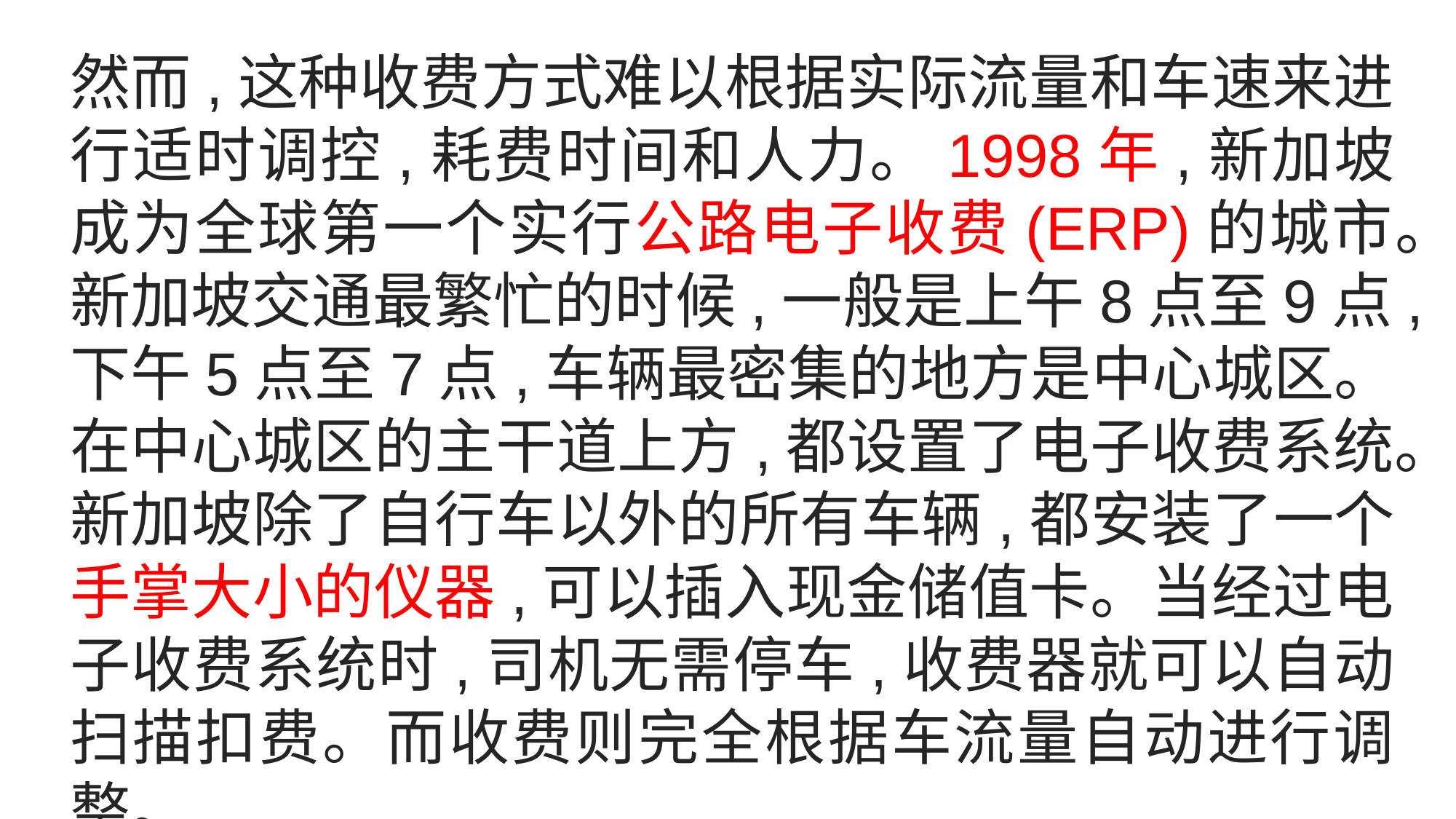

然而,这种收费方式难以根据实际流量和车速来进行适时调控,耗费时间和人力。1998年,新加坡成为全球第一个实行公路电子收费(ERP)的城市。新加坡交通最繁忙的时候,一般是上午8点至9点,下午5点至7点,车辆最密集的地方是中心城区。在中心城区的主干道上方,都设置了电子收费系统。新加坡除了自行车以外的所有车辆,都安装了一个手掌大小的仪器,可以插入现金储值卡。当经过电子收费系统时,司机无需停车,收费器就可以自动扫描扣费。而收费则完全根据车流量自动进行调整。